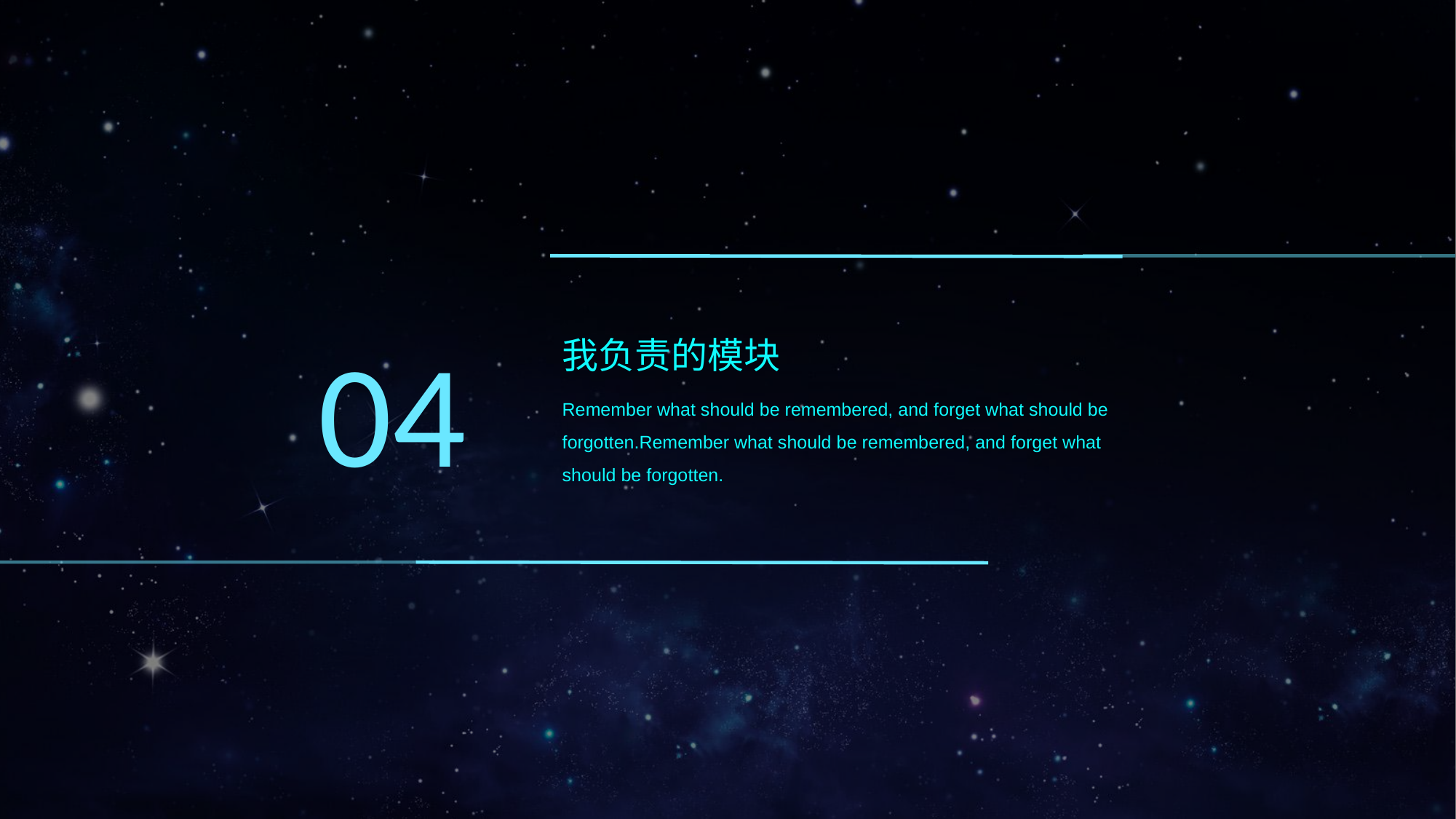

04
我负责的模块
Remember what should be remembered, and forget what should be forgotten.Remember what should be remembered, and forget what should be forgotten.